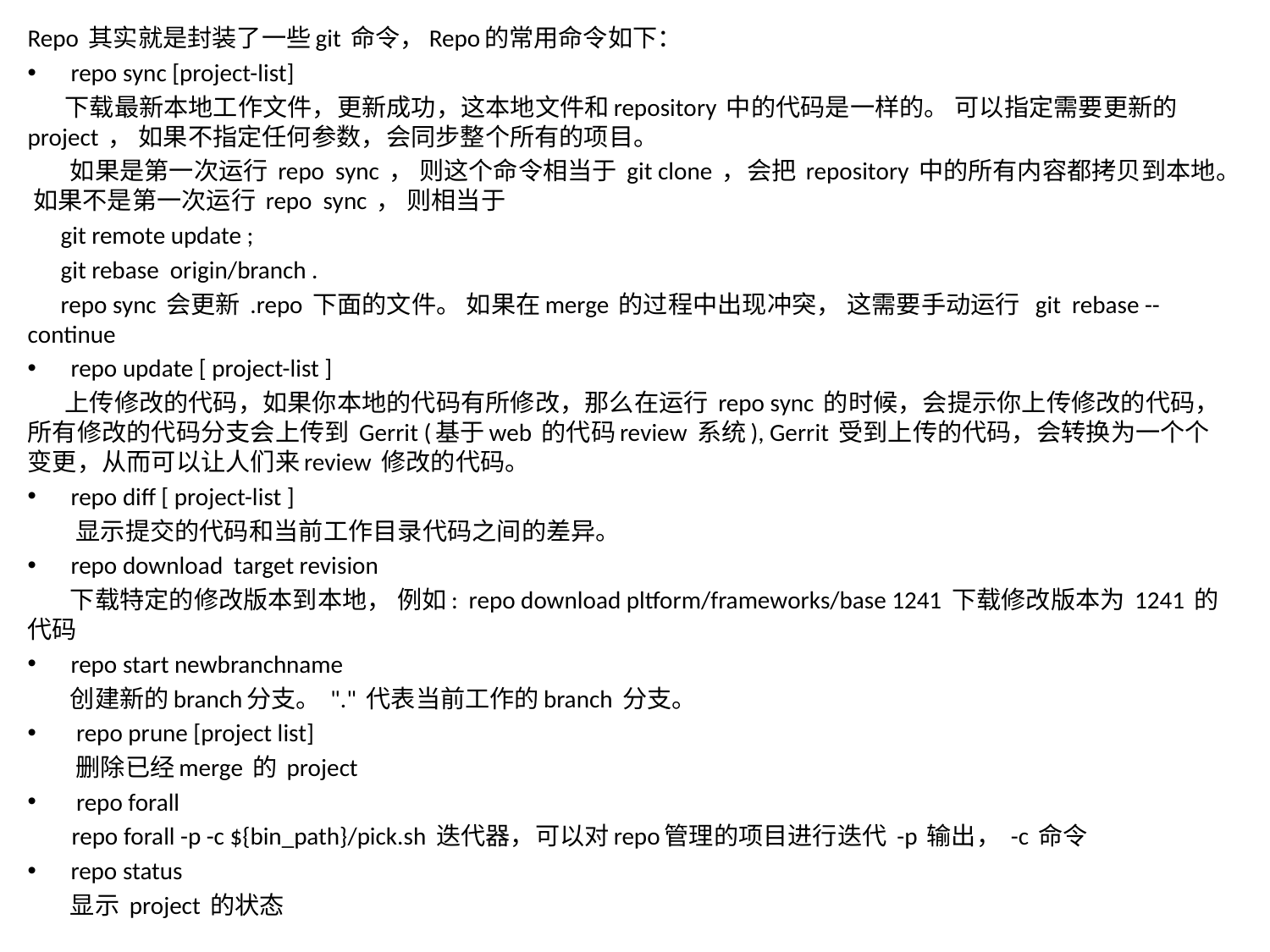

Repo 其实就是封装了一些git 命令，Repo的常用命令如下：
repo sync [project-list]
      下载最新本地工作文件，更新成功，这本地文件和repository 中的代码是一样的。 可以指定需要更新的project ， 如果不指定任何参数，会同步整个所有的项目。
       如果是第一次运行 repo  sync ， 则这个命令相当于 git clone ，会把 repository 中的所有内容都拷贝到本地。 如果不是第一次运行 repo  sync ， 则相当于
      git remote update ;
      git rebase  origin/branch .
      repo sync 会更新 .repo 下面的文件。 如果在merge 的过程中出现冲突， 这需要手动运行  git  rebase --continue
repo update [ project-list ]
      上传修改的代码，如果你本地的代码有所修改，那么在运行 repo sync 的时候，会提示你上传修改的代码，所有修改的代码分支会上传到 Gerrit (基于web 的代码review 系统), Gerrit 受到上传的代码，会转换为一个个变更，从而可以让人们来review 修改的代码。
repo diff [ project-list ]
        显示提交的代码和当前工作目录代码之间的差异。
repo download  target revision
       下载特定的修改版本到本地， 例如:  repo download pltform/frameworks/base 1241 下载修改版本为 1241 的代码
repo start newbranchname
       创建新的branch分支。 "." 代表当前工作的branch 分支。
 repo prune [project list]
        删除已经merge 的 project
 repo forall
        repo forall -p -c ${bin_path}/pick.sh 迭代器，可以对repo管理的项目进行迭代 -p 输出， -c 命令
repo status
       显示 project 的状态